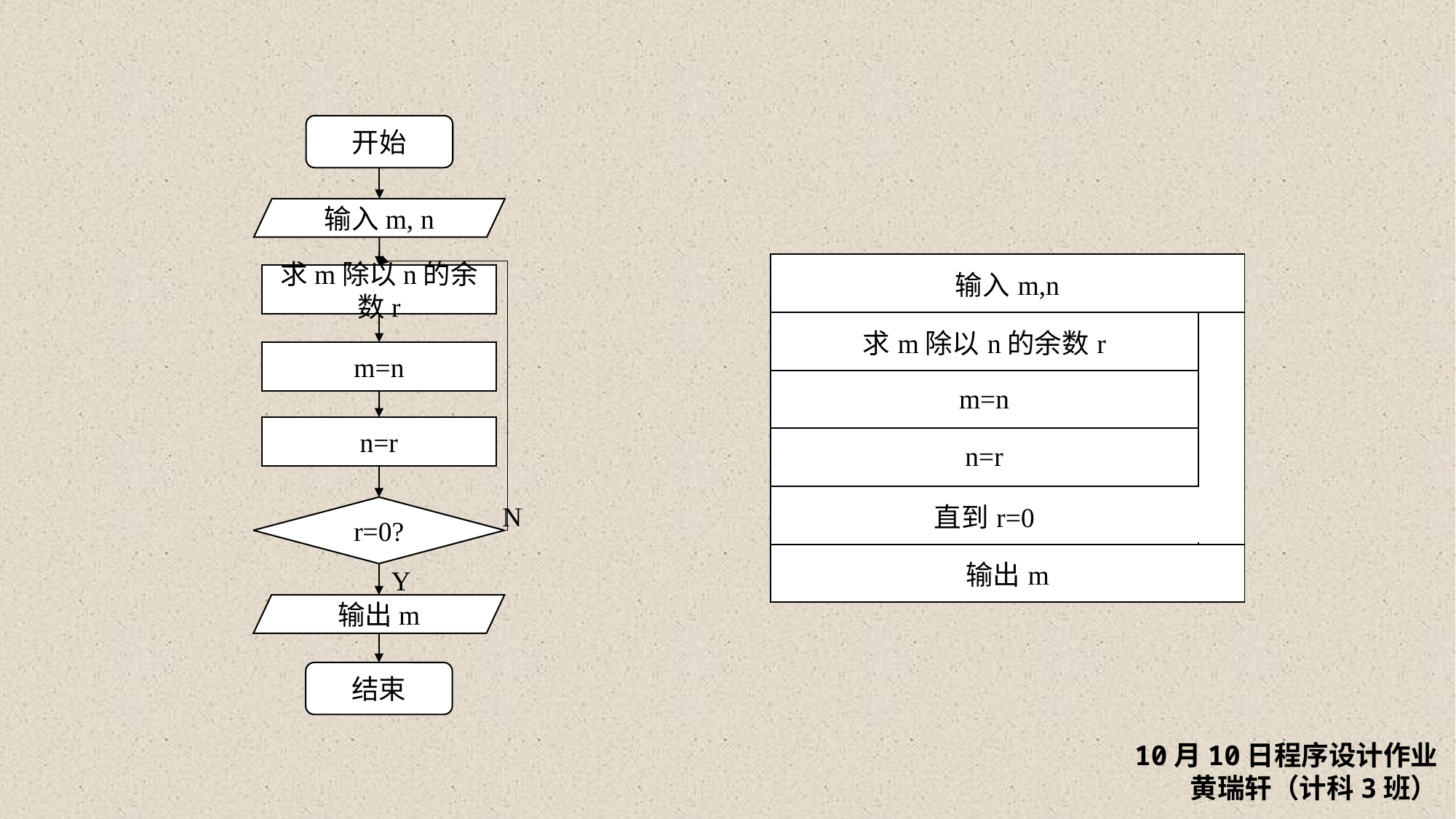

开始
输入m, n
| 输入m,n |  |
| --- | --- |
| 求m除以n的余数r |  |
| m=n |  |
| n=r |  |
| 直到r=0 |  |
| 输出m |  |
求m除以n的余数r
m=n
n=r

N
r=0?
Y
输出m
结束
10月10日程序设计作业
黄瑞轩（计科3班）